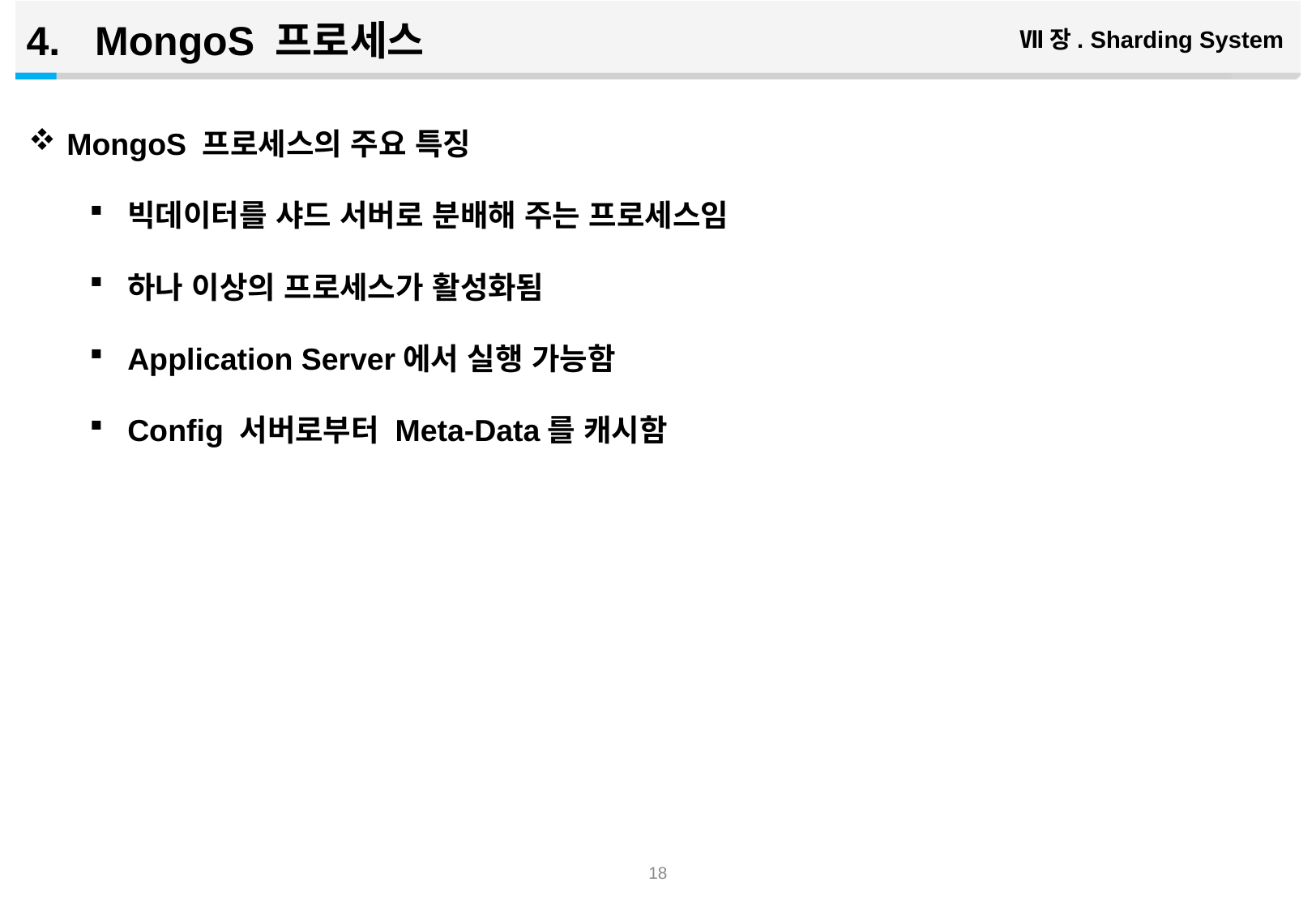

MongoS 프로세스
Ⅶ장. Sharding System
MongoS 프로세스의 주요 특징
빅데이터를 샤드 서버로 분배해 주는 프로세스임
하나 이상의 프로세스가 활성화됨
Application Server에서 실행 가능함
Config 서버로부터 Meta-Data를 캐시함
18